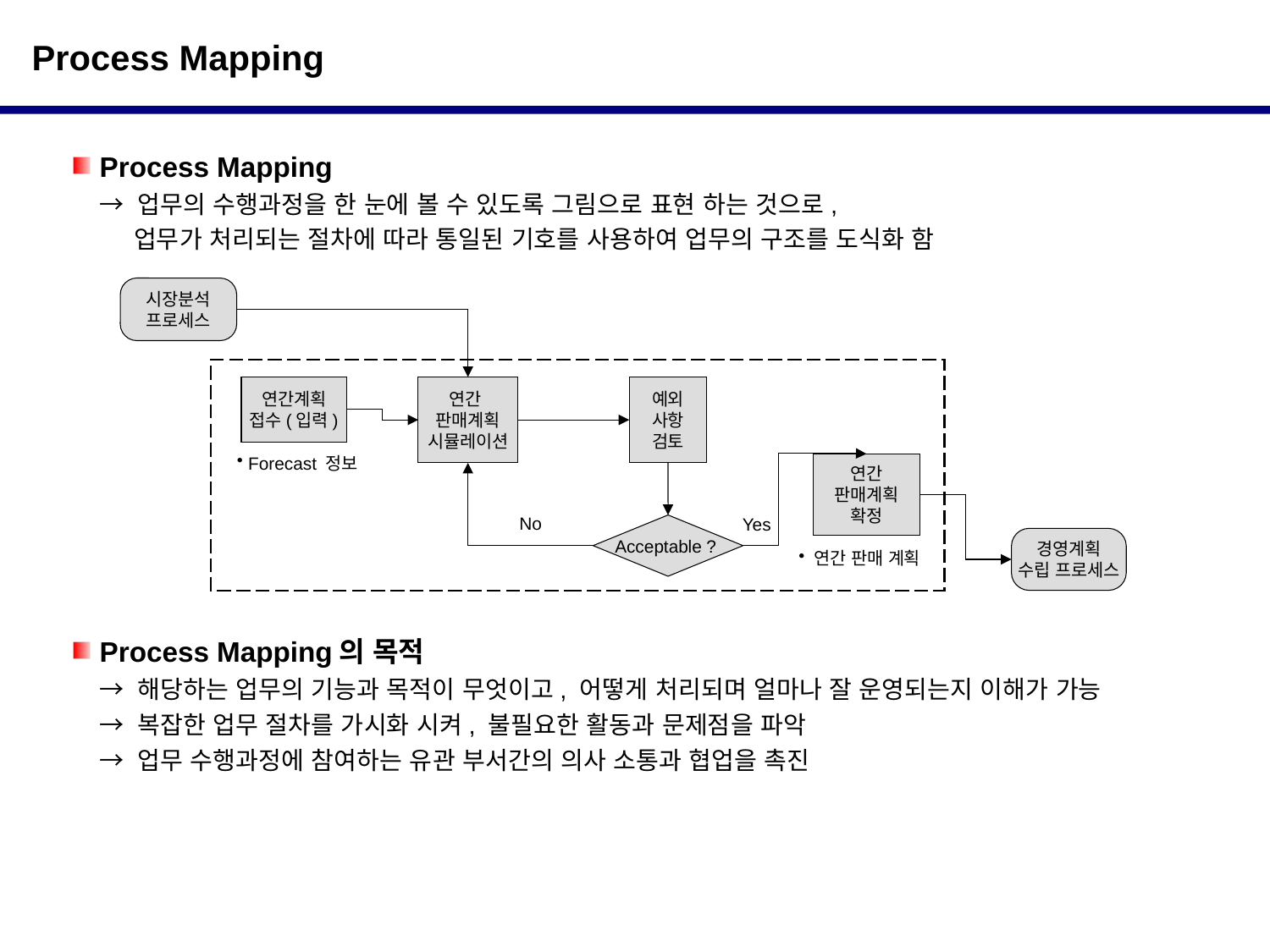

Process Mapping

 Process Mapping
    → 업무의 수행과정을 한 눈에 볼 수 있도록 그림으로 표현 하는 것으로,
        업무가 처리되는 절차에 따라 통일된 기호를 사용하여 업무의 구조를 도식화 함
시장분석
프로세스

연간계획
접수(입력)
연간
판매계획
시뮬레이션
예외
사항
검토

 Forecast 정보
연간
판매계획
확정
No
Yes
Acceptable ?
경영계획
수립 프로세스
 연간 판매 계획
 Process Mapping의 목적
    → 해당하는 업무의 기능과 목적이 무엇이고, 어떻게 처리되며 얼마나 잘 운영되는지 이해가 가능
    → 복잡한 업무 절차를 가시화 시켜, 불필요한 활동과 문제점을 파악
    → 업무 수행과정에 참여하는 유관 부서간의 의사 소통과 협업을 촉진